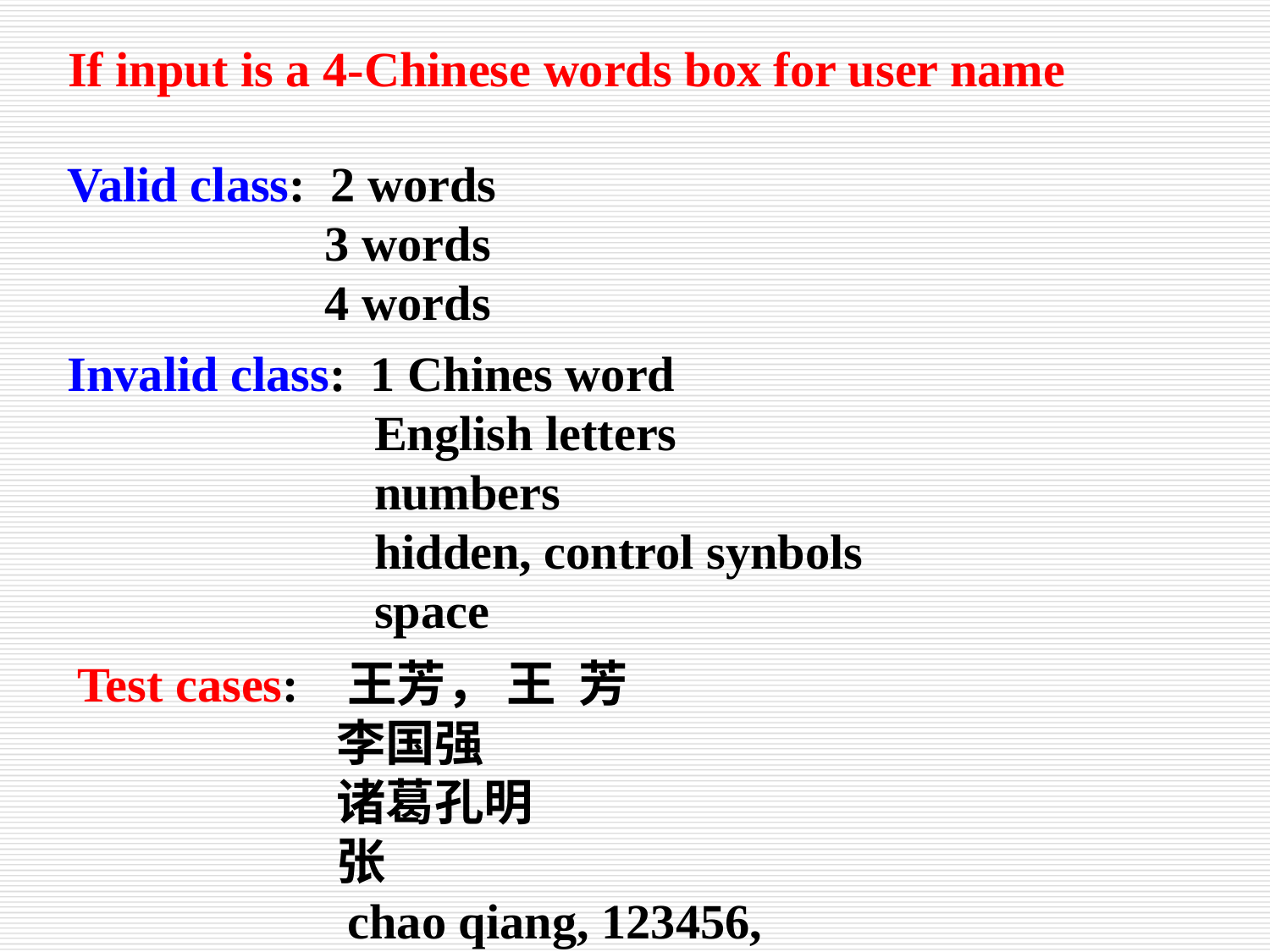

If input is a 4-Chinese words box for user name
Valid class:  2 words
                     3 words
                     4 words
Invalid class:  1 Chines word
                         English letters
                         numbers
                         hidden, control synbols
                         space
Test cases:   王芳， 王  芳
                      李国强
                      诸葛孔明
                      张
                      chao qiang, 123456,